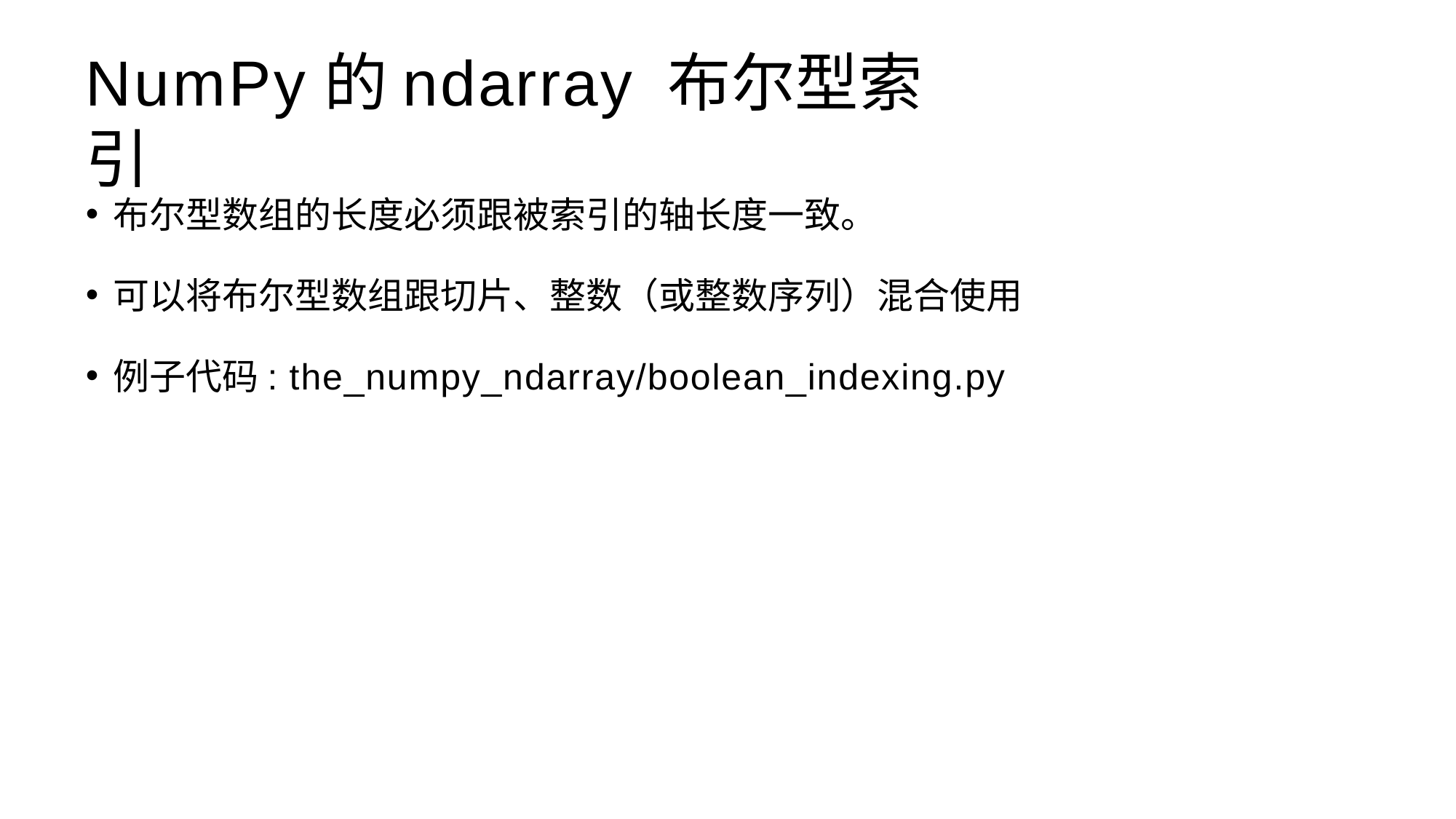

# NumPy的ndarray 布尔型索引
布尔型数组的长度必须跟被索引的轴长度一致。
可以将布尔型数组跟切片、整数（或整数序列）混合使用
例子代码: the_numpy_ndarray/boolean_indexing.py